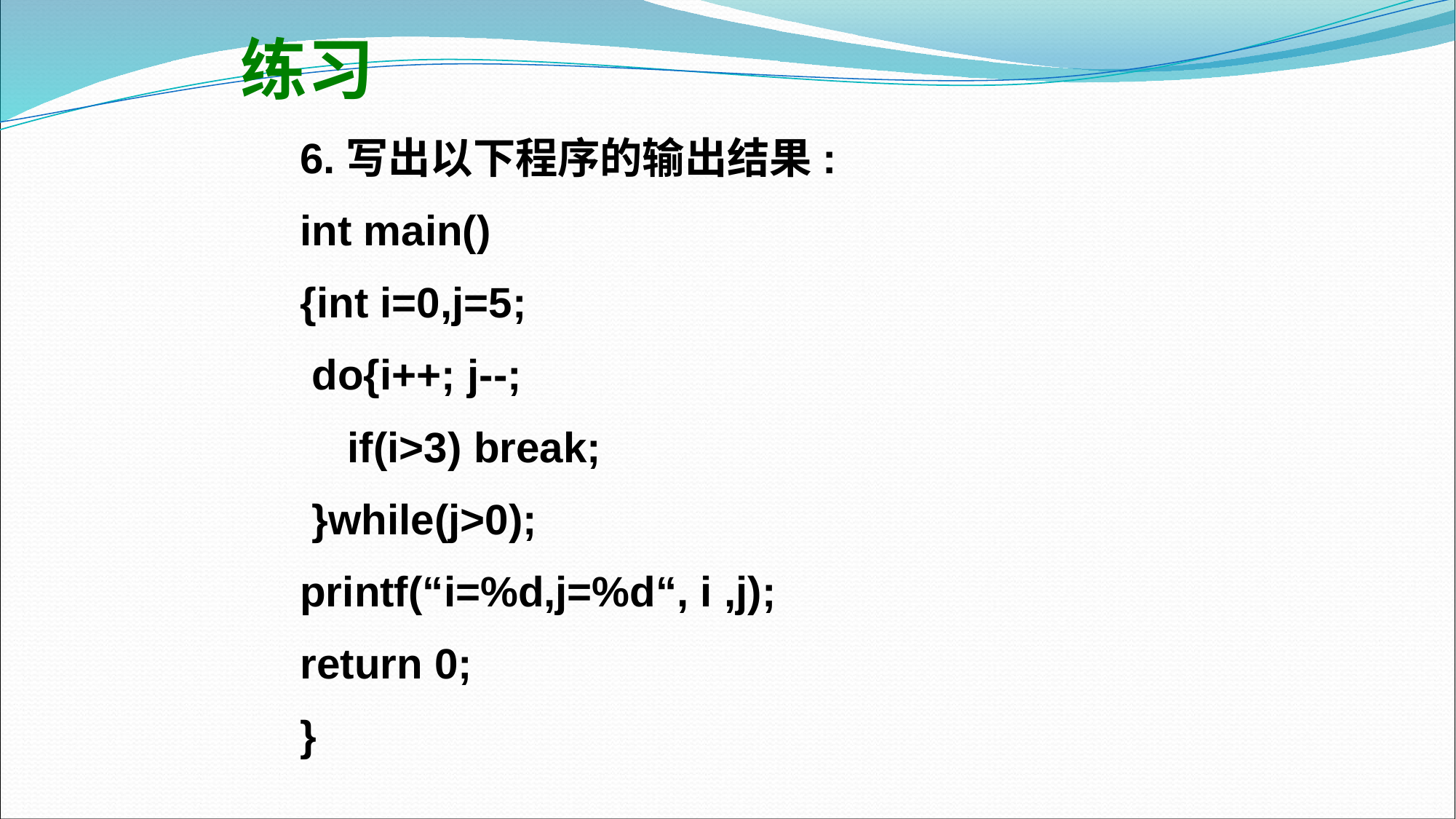

练习
6.写出以下程序的输出结果:
int main()
{int i=0,j=5;
 do{i++; j--;
    if(i>3) break;
 }while(j>0);
printf(“i=%d,j=%d“, i ,j);
return 0;
}